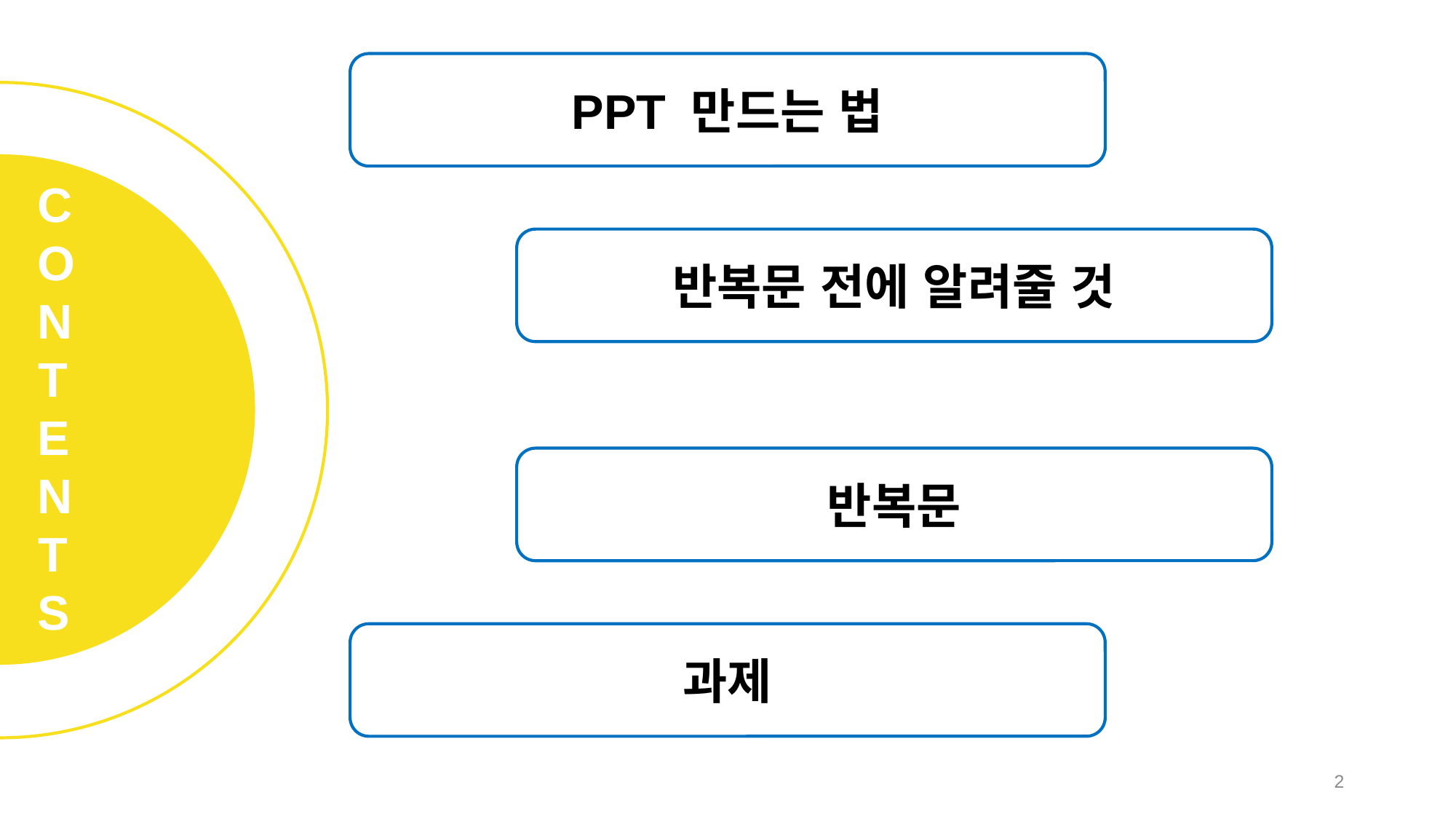

PPT 만드는 법
반복문 전에 알려줄 것
반복문
과제
2